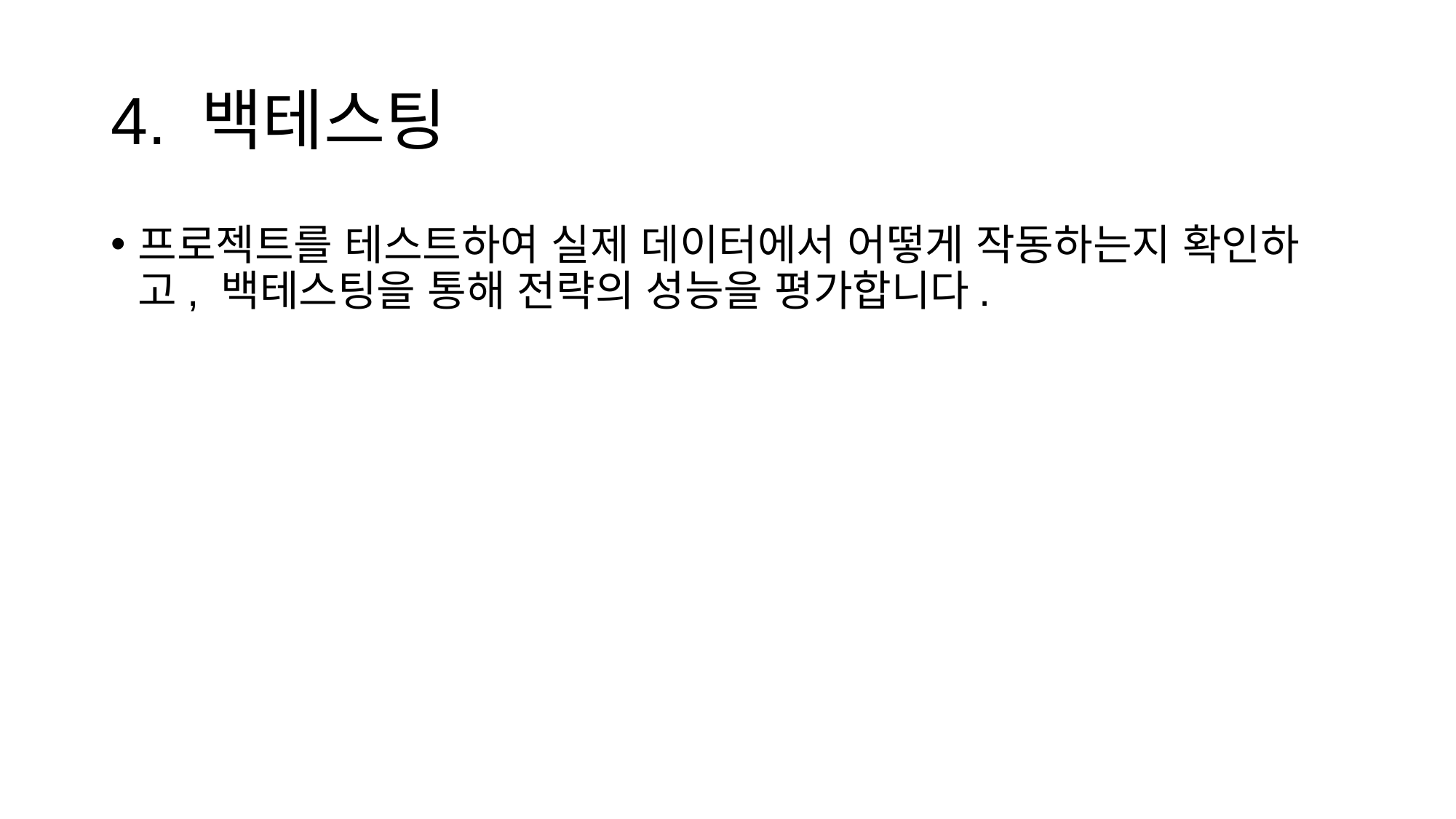

# 4. 백테스팅
프로젝트를 테스트하여 실제 데이터에서 어떻게 작동하는지 확인하고, 백테스팅을 통해 전략의 성능을 평가합니다.